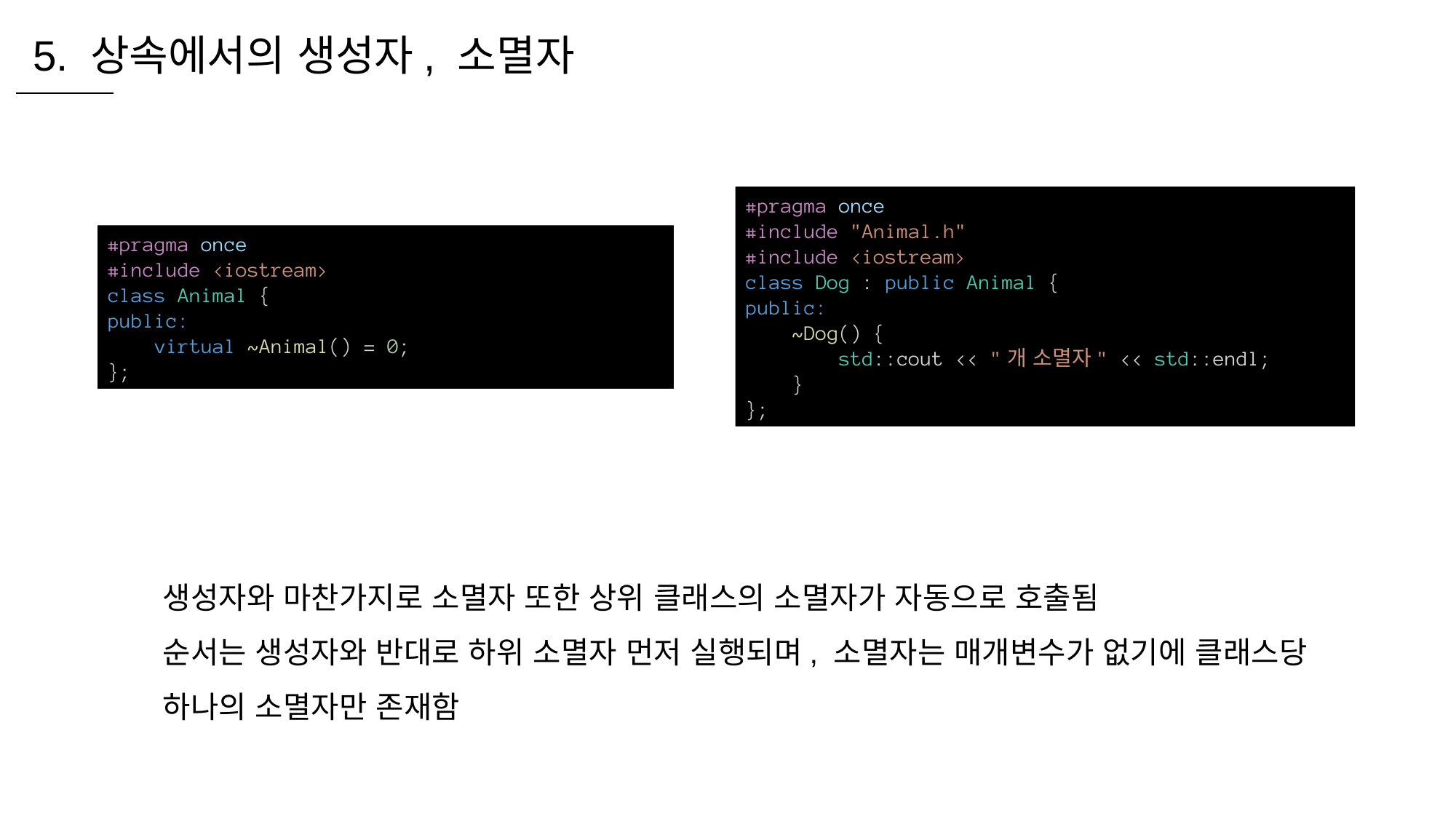

5. 상속에서의 생성자, 소멸자
#pragma once
#include "Animal.h"
#include <iostream>
class Dog : public Animal {
public:
    ~Dog() {
        std::cout << "개 소멸자" << std::endl;
    }
};
#pragma once
#include <iostream>
class Animal {
public:
    virtual ~Animal() = 0;
};
생성자와 마찬가지로 소멸자 또한 상위 클래스의 소멸자가 자동으로 호출됨
순서는 생성자와 반대로 하위 소멸자 먼저 실행되며, 소멸자는 매개변수가 없기에 클래스당
하나의 소멸자만 존재함